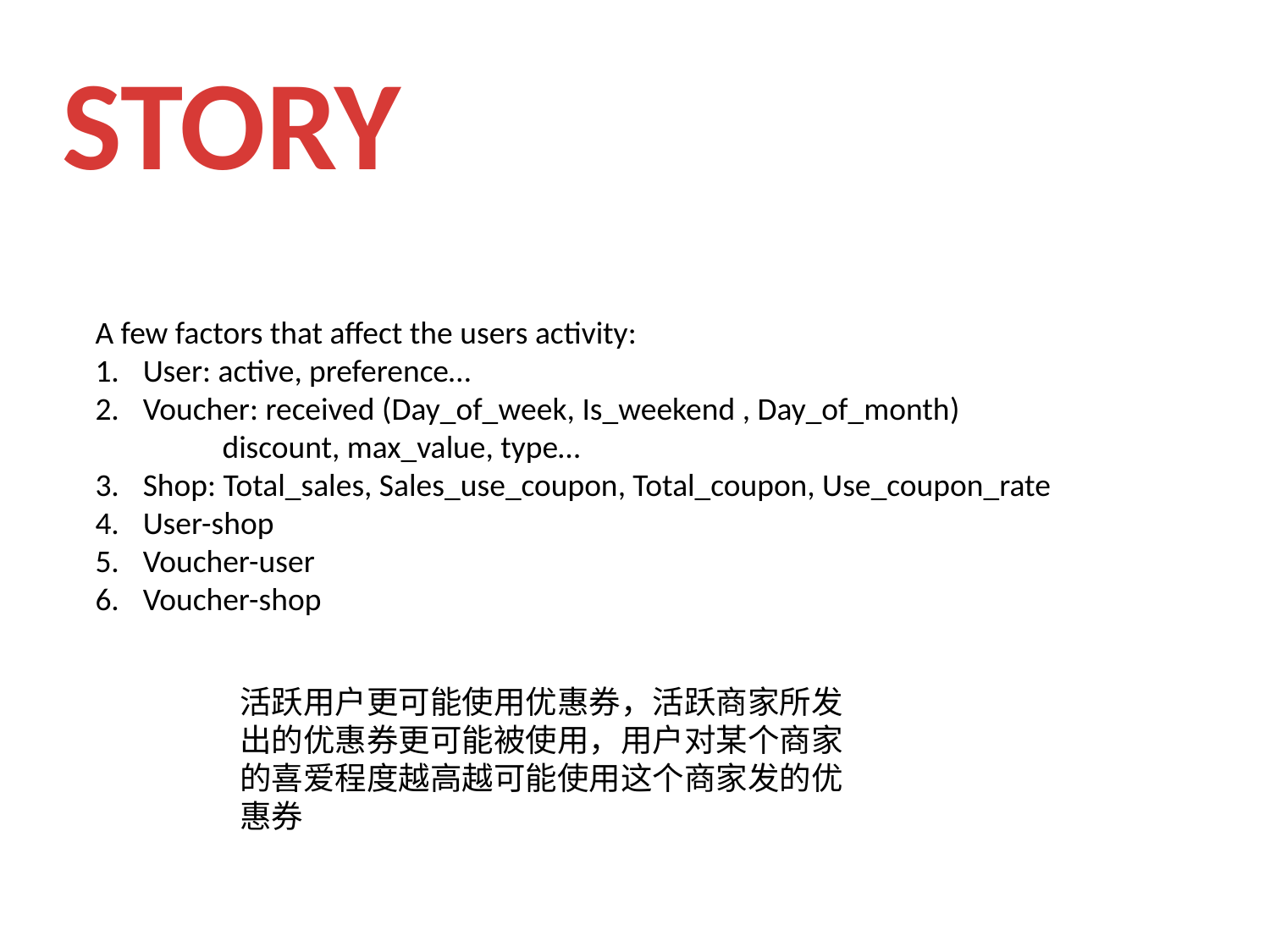

Story
A few factors that affect the users activity:
User: active, preference…
Voucher: received (Day_of_week, Is_weekend , Day_of_month)
	discount, max_value, type…
Shop: Total_sales, Sales_use_coupon, Total_coupon, Use_coupon_rate
User-shop
Voucher-user
Voucher-shop
活跃用户更可能使用优惠券，活跃商家所发出的优惠券更可能被使用，用户对某个商家的喜爱程度越高越可能使用这个商家发的优惠券